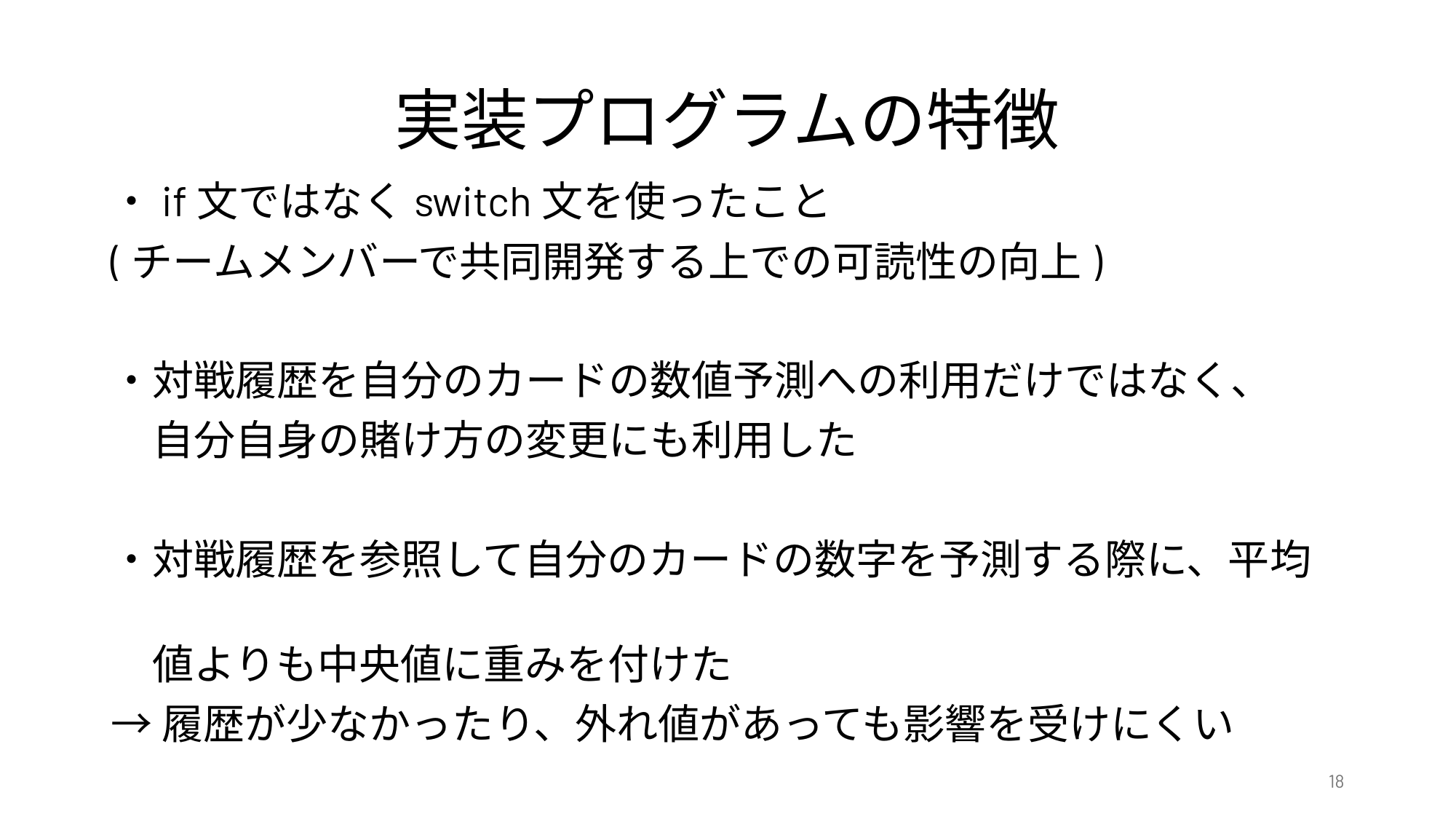

# 実装プログラムの特徴
・if文ではなくswitch文を使ったこと
(チームメンバーで共同開発する上での可読性の向上)

・対戦履歴を自分のカードの数値予測への利用だけではなく、
　自分自身の賭け方の変更にも利用した

・対戦履歴を参照して自分のカードの数字を予測する際に、平均
　値よりも中央値に重みを付けた
→履歴が少なかったり、外れ値があっても影響を受けにくい
18